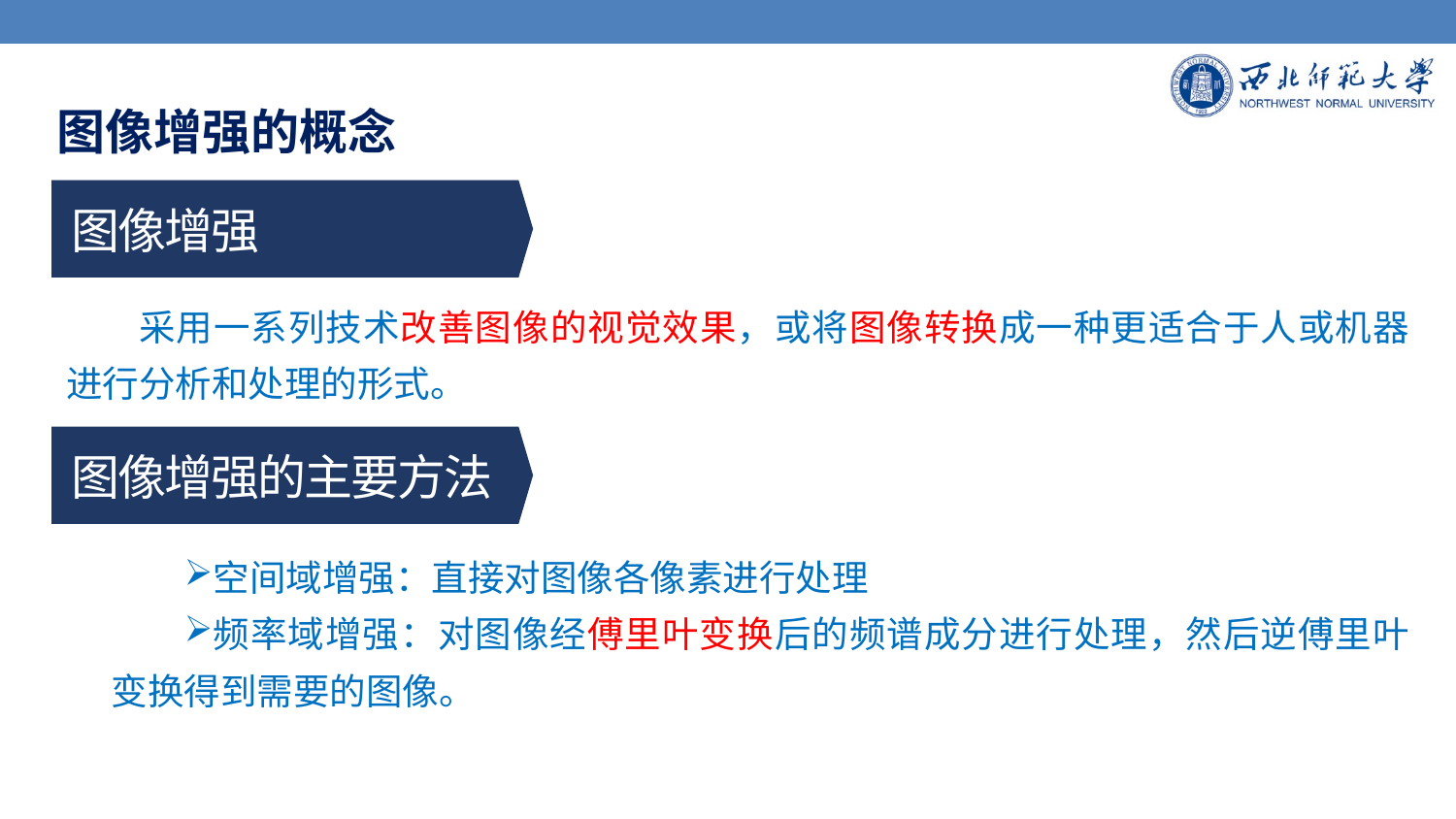

图像增强的概念

图像增强

采用一系列技术改善图像的视觉效果，或将图像转换成一种更适合于人或机器进行分析和处理的形式。

空间域增强：直接对图像各像素进行处理
频率域增强：对图像经傅里叶变换后的频谱成分进行处理，然后逆傅里叶变换得到需要的图像。

图像增强的主要方法